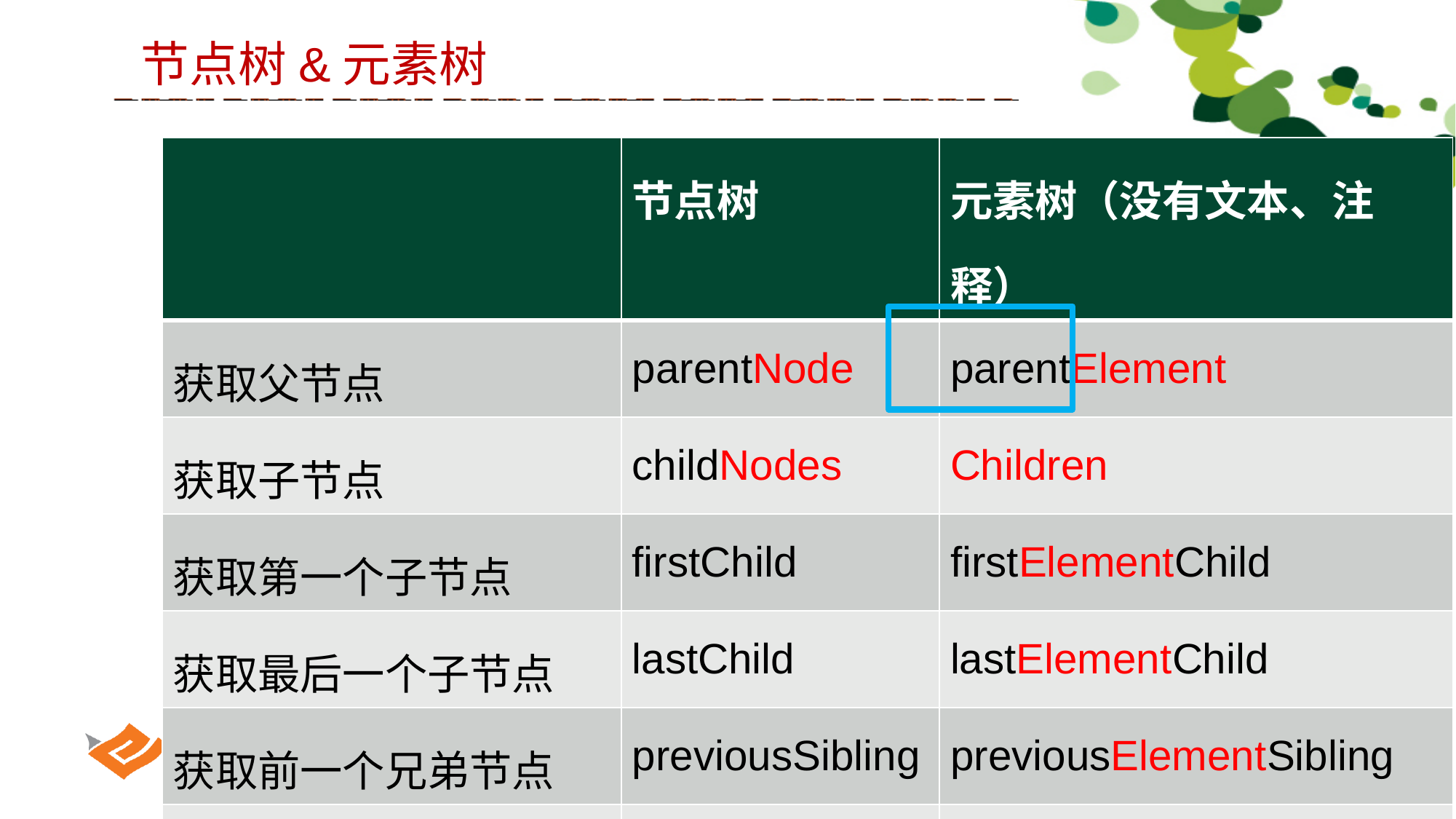

节点树&元素树
|  | 节点树 | 元素树（没有文本、注释） |
| --- | --- | --- |
| 获取父节点 | parentNode | parentElement |
| 获取子节点 | childNodes | Children |
| 获取第一个子节点 | firstChild | firstElementChild |
| 获取最后一个子节点 | lastChild | lastElementChild |
| 获取前一个兄弟节点 | previousSibling | previousElementSibling |
| 获取后一个兄弟节点 | nextSibling | nextElementSibling |